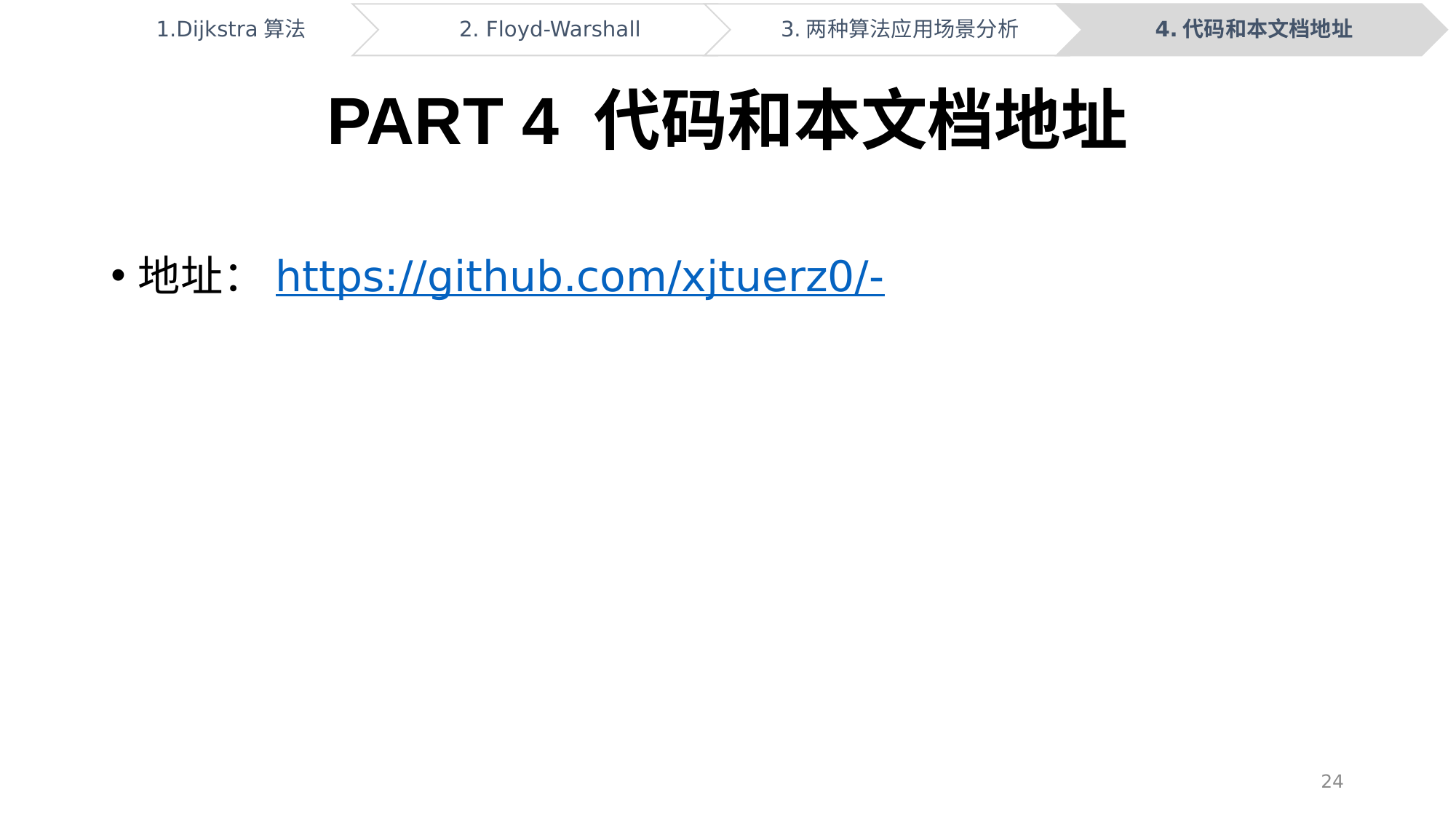

1.Dijkstra算法
2. Floyd-Warshall
3.两种算法应用场景分析
4.代码和本文档地址
# PART 4 代码和本文档地址
地址：https://github.com/xjtuerz0/-
24